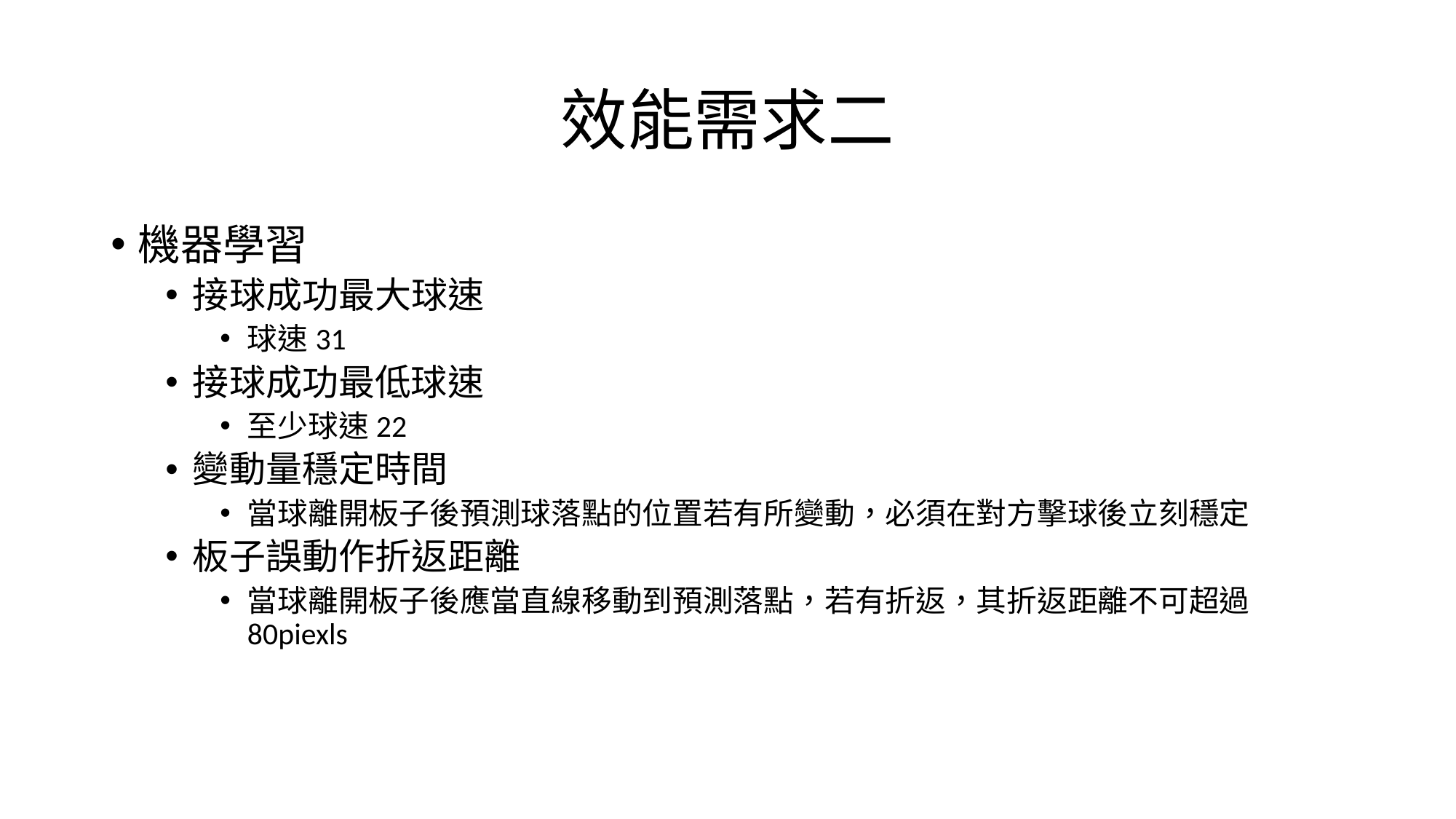

# 效能需求二
機器學習
接球成功最大球速
球速31
接球成功最低球速
至少球速22
變動量穩定時間
當球離開板子後預測球落點的位置若有所變動，必須在對方擊球後立刻穩定
板子誤動作折返距離
當球離開板子後應當直線移動到預測落點，若有折返，其折返距離不可超過80piexls